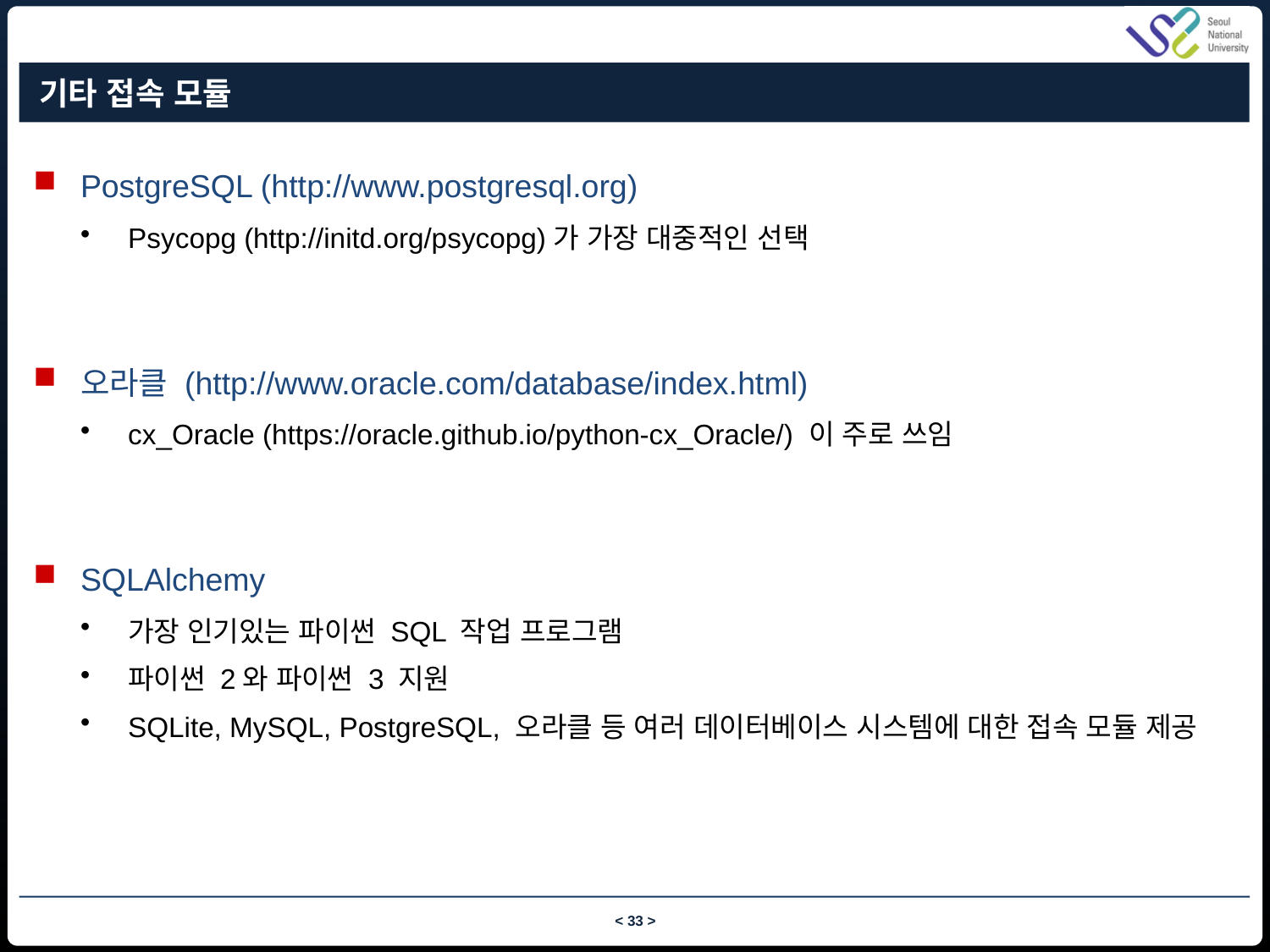

# 기타 접속 모듈
PostgreSQL (http://www.postgresql.org)
Psycopg (http://initd.org/psycopg)가 가장 대중적인 선택

오라클 (http://www.oracle.com/database/index.html)
cx_Oracle (https://oracle.github.io/python-cx_Oracle/) 이 주로 쓰임

SQLAlchemy
가장 인기있는 파이썬 SQL 작업 프로그램
파이썬 2와 파이썬 3 지원
SQLite, MySQL, PostgreSQL, 오라클 등 여러 데이터베이스 시스템에 대한 접속 모듈 제공